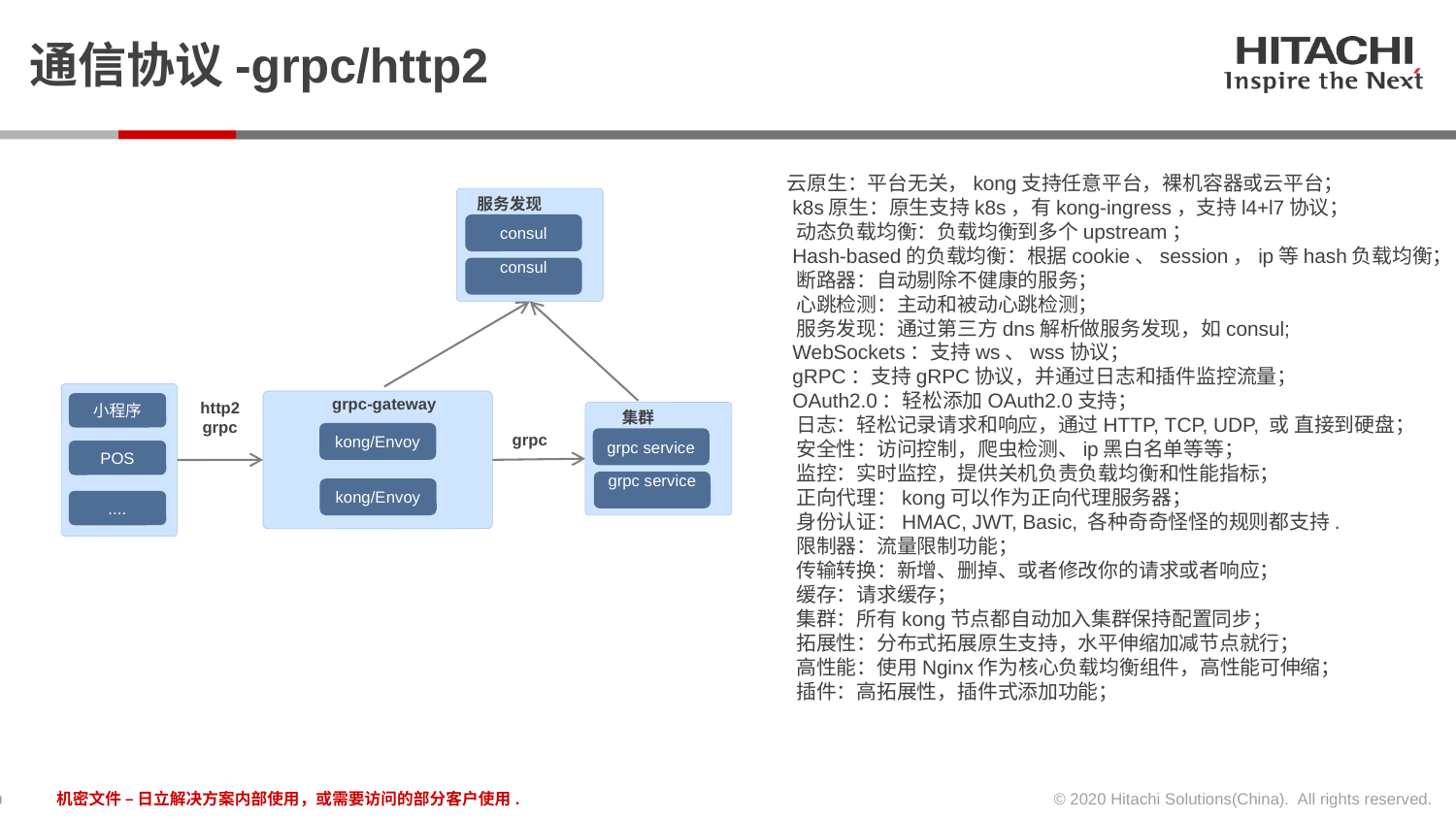

# 通信协议-grpc/http2
云原生：平台无关，kong支持任意平台，裸机容器或云平台；
 k8s原生：原生支持k8s，有kong-ingress，支持l4+l7协议；
 动态负载均衡：负载均衡到多个upstream；
 Hash-based的负载均衡：根据cookie、session，ip等hash负载均衡；
 断路器：自动剔除不健康的服务；
 心跳检测：主动和被动心跳检测；
 服务发现：通过第三方dns解析做服务发现，如consul;
 WebSockets：支持ws、wss协议；
 gRPC：支持gRPC协议，并通过日志和插件监控流量；
 OAuth2.0：轻松添加OAuth2.0支持；
 日志：轻松记录请求和响应，通过HTTP, TCP, UDP, 或 直接到硬盘；
 安全性：访问控制，爬虫检测、ip黑白名单等等；
 监控：实时监控，提供关机负责负载均衡和性能指标；
 正向代理：kong可以作为正向代理服务器；
 身份认证：HMAC, JWT, Basic, 各种奇奇怪怪的规则都支持.
 限制器：流量限制功能；
 传输转换：新增、删掉、或者修改你的请求或者响应；
 缓存：请求缓存；
 集群：所有kong节点都自动加入集群保持配置同步；
 拓展性：分布式拓展原生支持，水平伸缩加减节点就行；
 高性能：使用Nginx作为核心负载均衡组件，高性能可伸缩；
 插件：高拓展性，插件式添加功能；
服务发现

consul
consul

grpc-gateway

http2
grpc

小程序
集群

grpc
kong/Envoy
grpc service
POS
grpc service

kong/Envoy
....